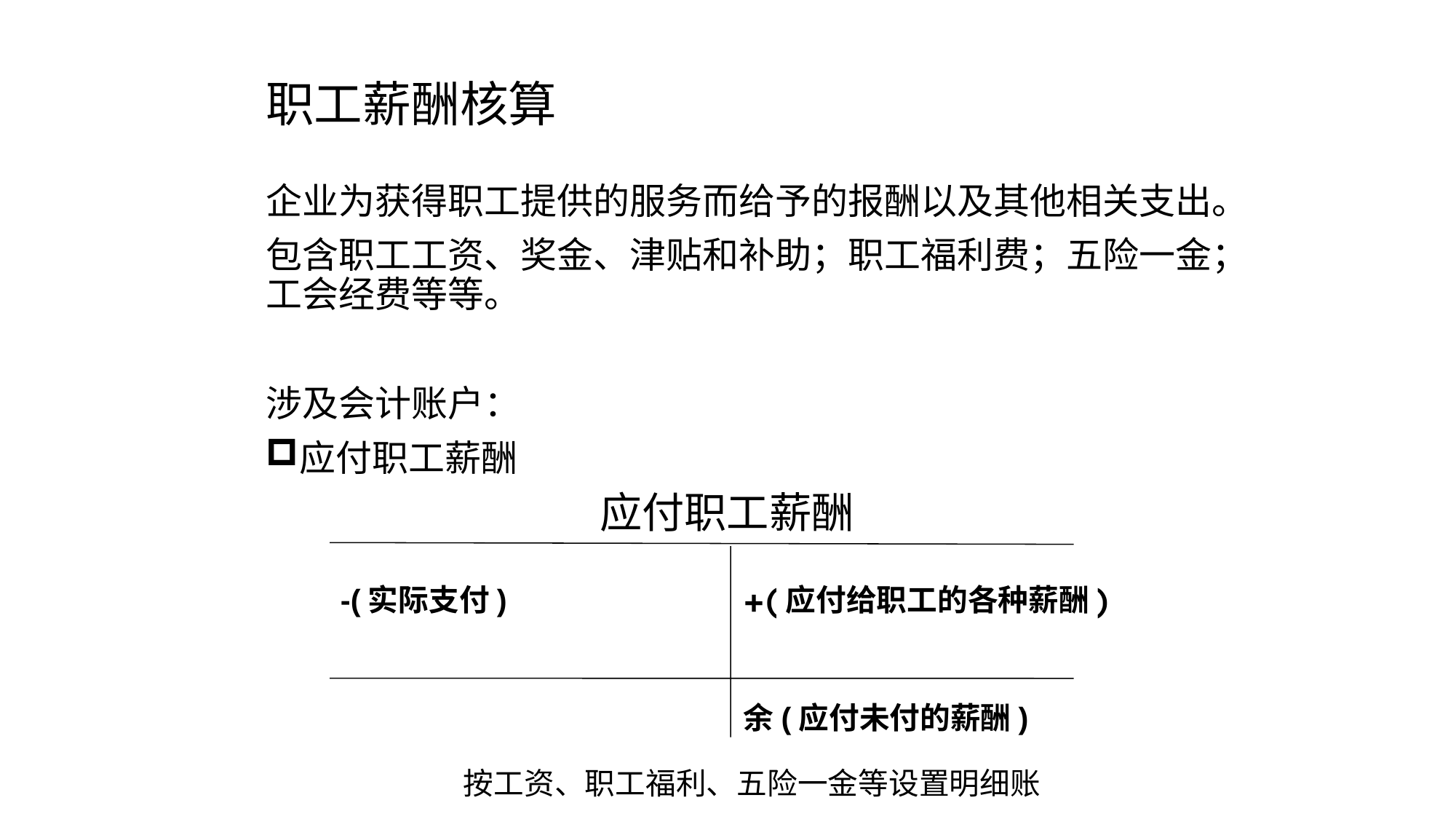

# 职工薪酬核算
企业为获得职工提供的服务而给予的报酬以及其他相关支出。
包含职工工资、奖金、津贴和补助；职工福利费；五险一金；工会经费等等。

涉及会计账户：
应付职工薪酬
应付职工薪酬

-(实际支付)
+(应付给职工的各种薪酬)

余(应付未付的薪酬)
按工资、职工福利、五险一金等设置明细账